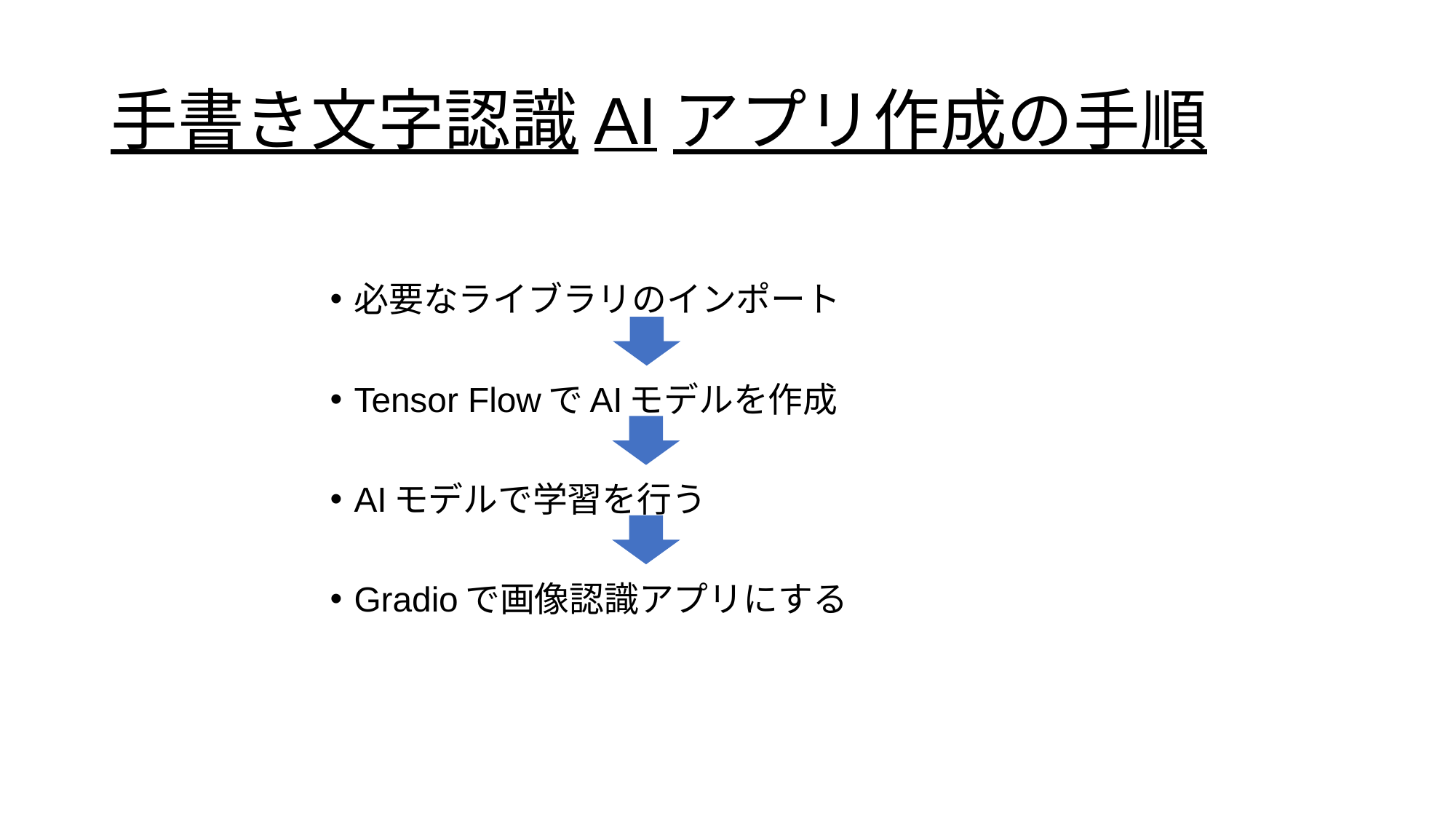

# 手書き文字認識AIアプリ作成の手順
必要なライブラリのインポート

Tensor FlowでAIモデルを作成

AIモデルで学習を行う

Gradioで画像認識アプリにする